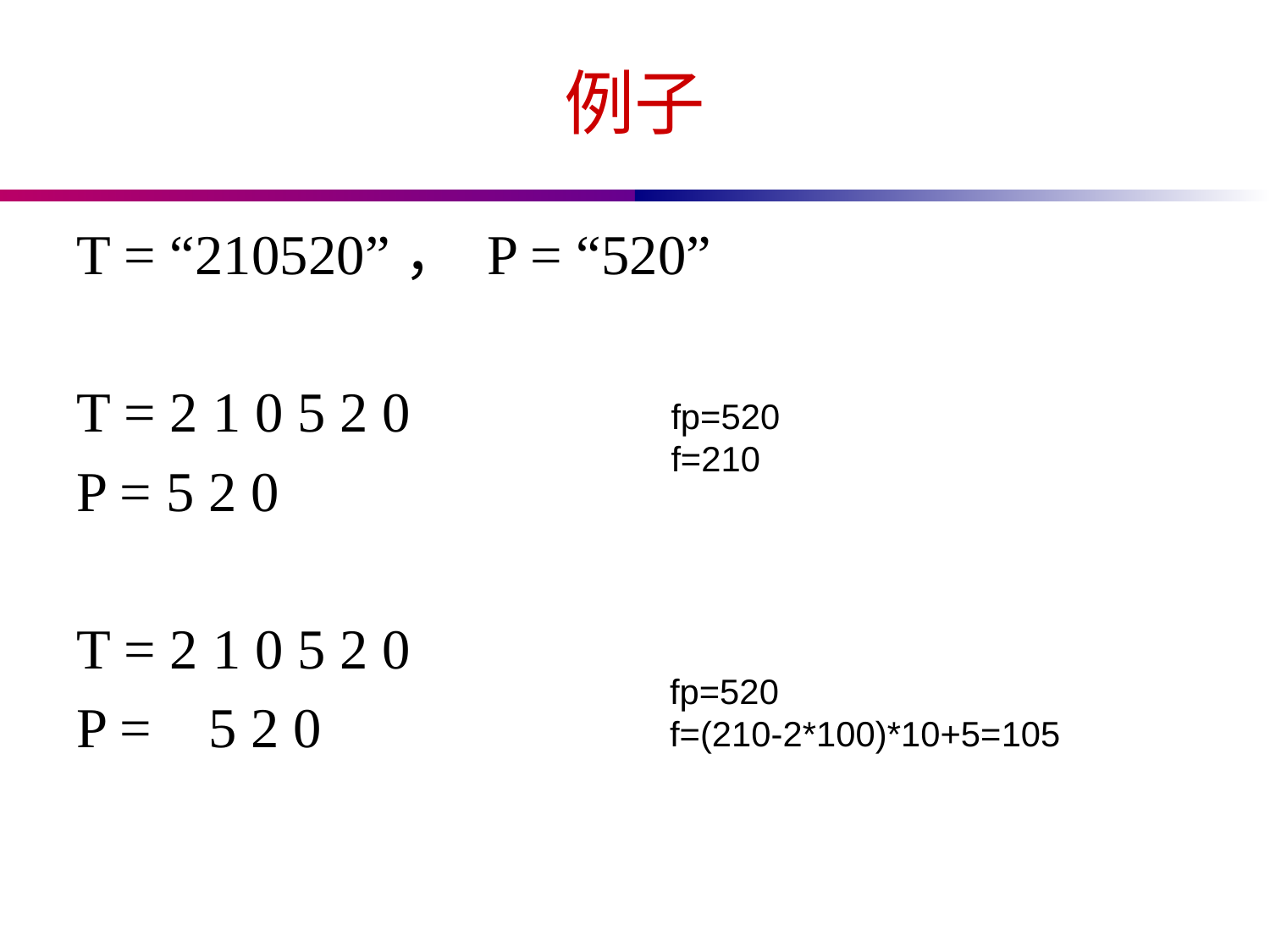

# 例子
T = “210520”， P = “520”

T = 2 1 0 5 2 0
P = 5 2 0

T = 2 1 0 5 2 0
P =    5 2 0

fp=520
f=210
fp=520
f=(210-2*100)*10+5=105